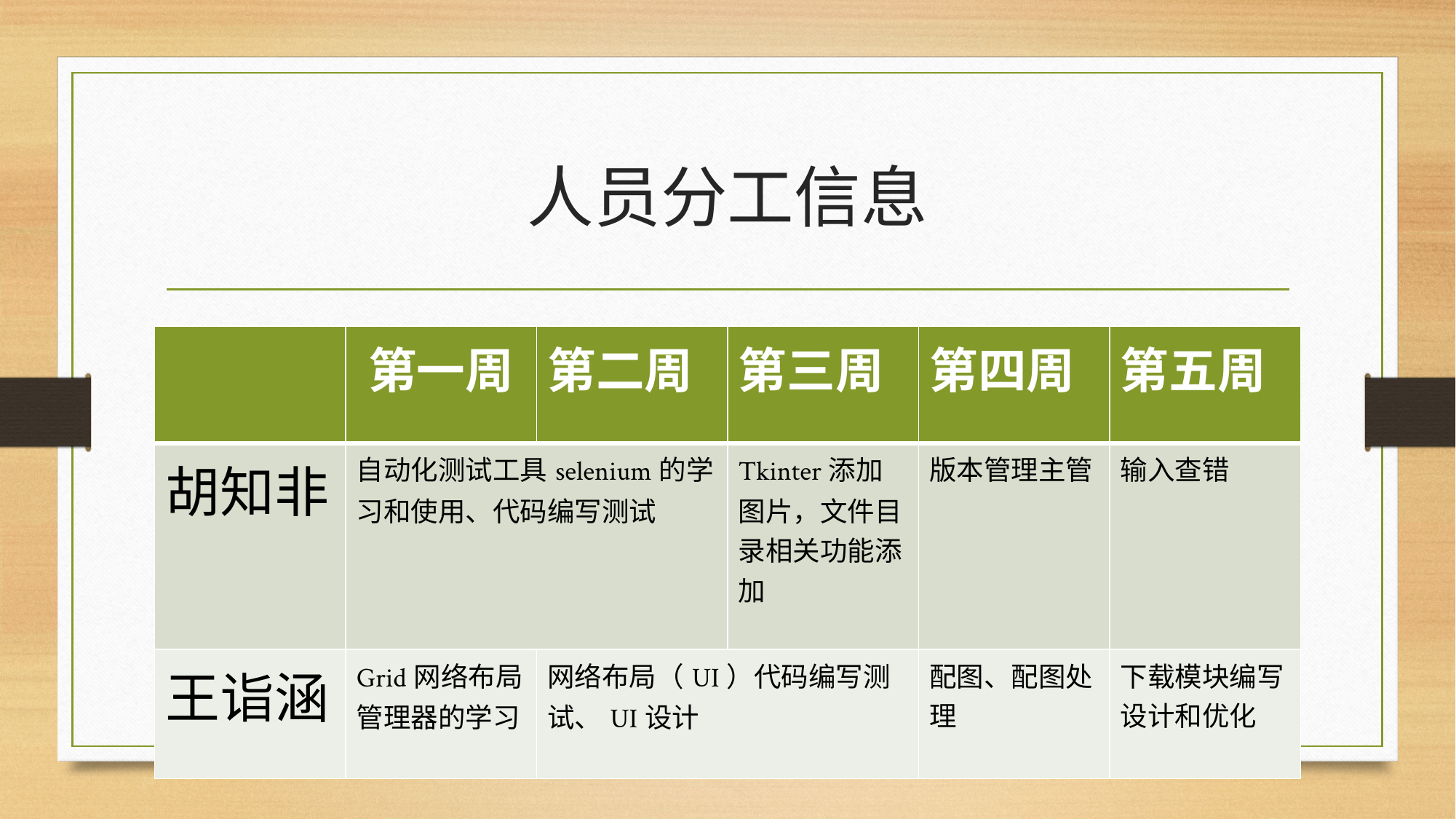

# 人员分工信息
|  | 第一周 | 第二周 | 第三周 | 第四周 | 第五周 |
| --- | --- | --- | --- | --- | --- |
| 胡知非 | 自动化测试工具selenium的学习和使用、代码编写测试 |  | Tkinter添加图片，文件目录相关功能添加 | 版本管理主管 | 输入查错 |
| 王诣涵 | Grid网络布局管理器的学习 | 网络布局（UI）代码编写测试、UI设计 |  | 配图、配图处理 | 下载模块编写设计和优化 |